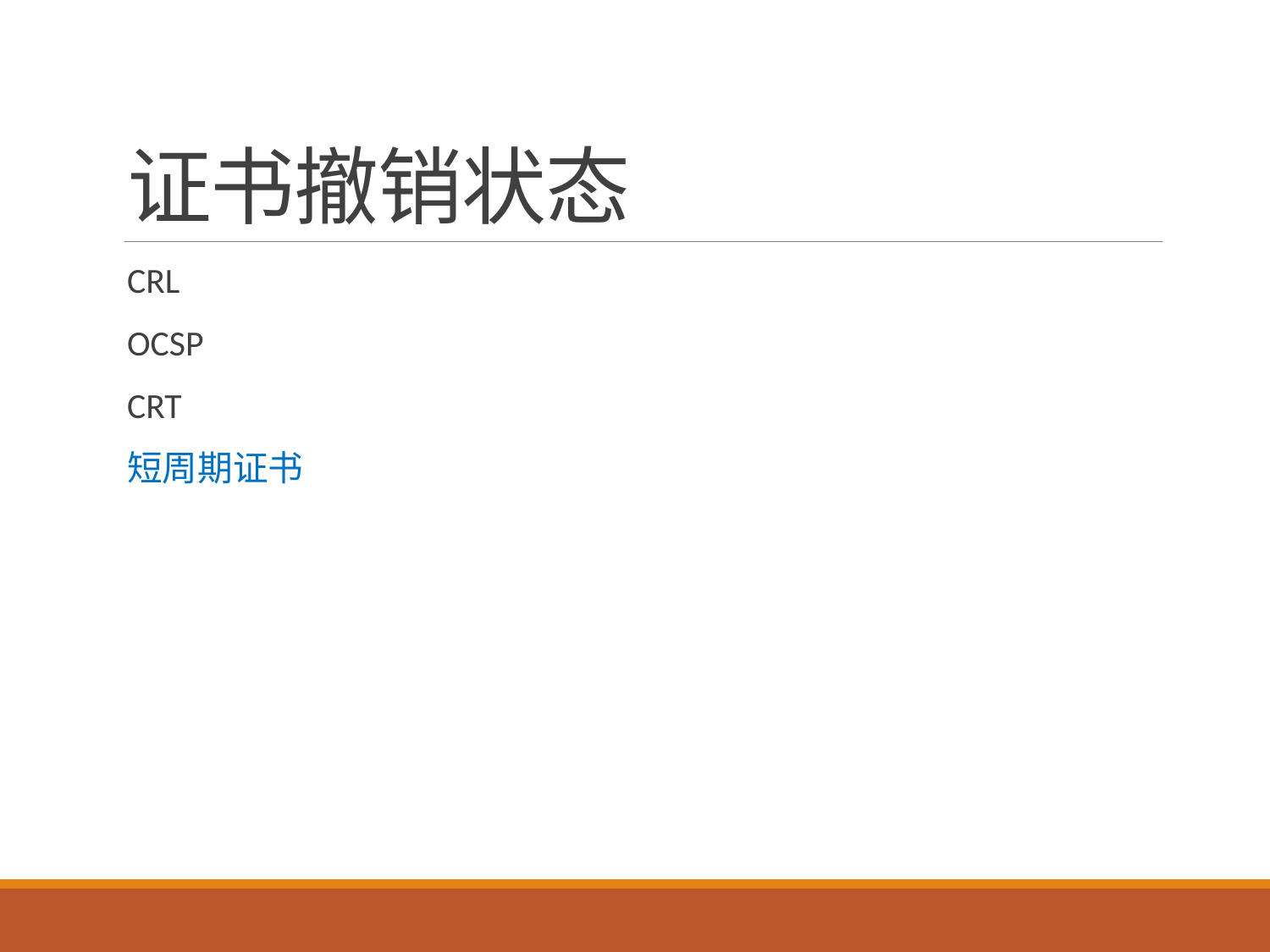

# 证书撤销状态
CRL
OCSP
CRT
短周期证书
120